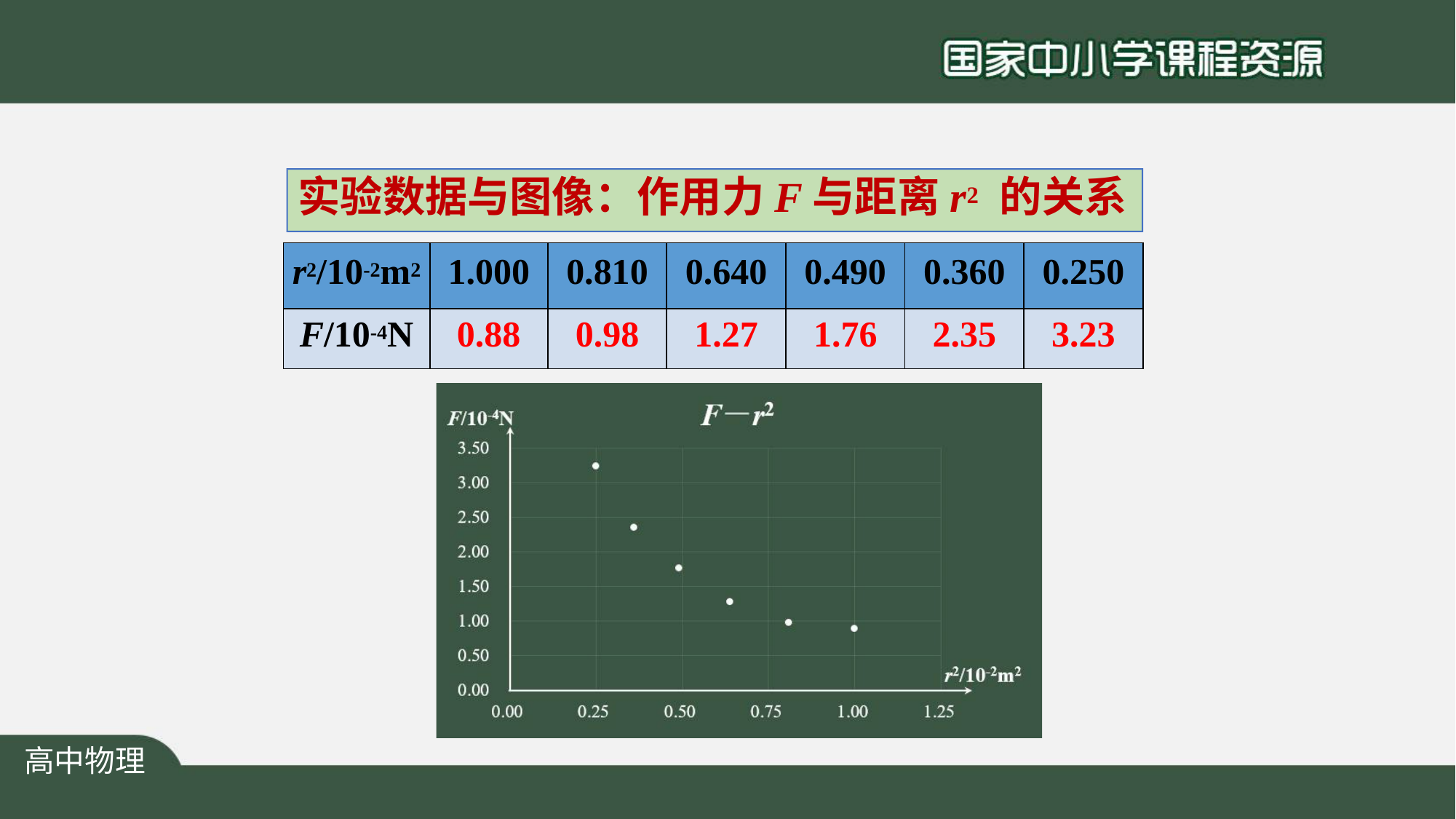

# 实验数据与图像：作用力F与距离r2 的关系

| r2/10-2m2 | 1.000 | 0.810 | 0.640 | 0.490 | 0.360 | 0.250 |
| --- | --- | --- | --- | --- | --- | --- |
| F/10-4N | 0.88 | 0.98 | 1.27 | 1.76 | 2.35 | 3.23 |

高中物理